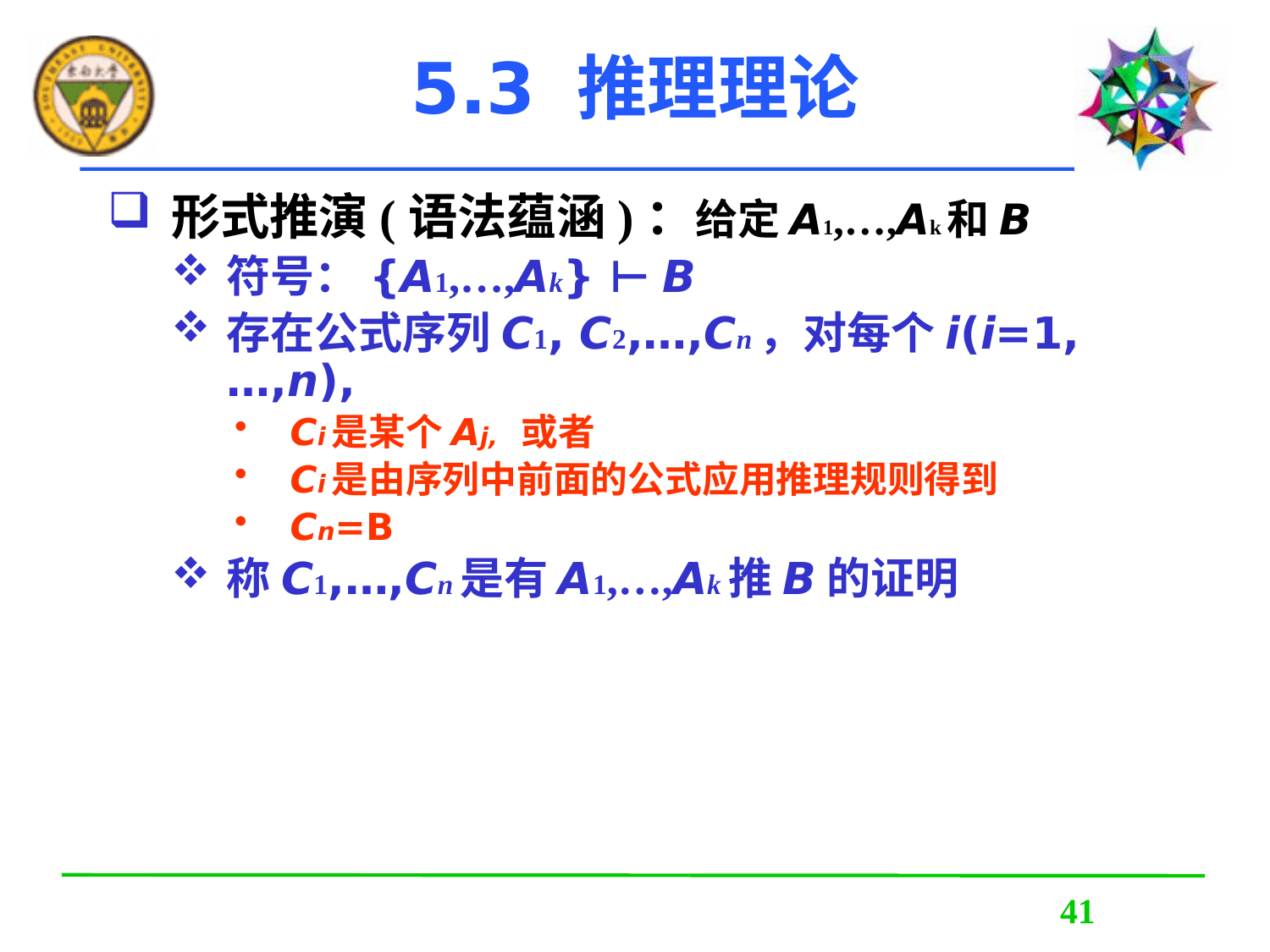

# 5.3 推理理论
形式推演(语法蕴涵)：给定A1,…,Ak和B
符号：{A1,…,Ak} ⊢ B
存在公式序列C1, C2,…,Cn，对每个i(i=1,…,n),
Ci是某个Aj,  或者
Ci是由序列中前面的公式应用推理规则得到
Cn=B
称C1,…,Cn是有A1,…,Ak推B的证明